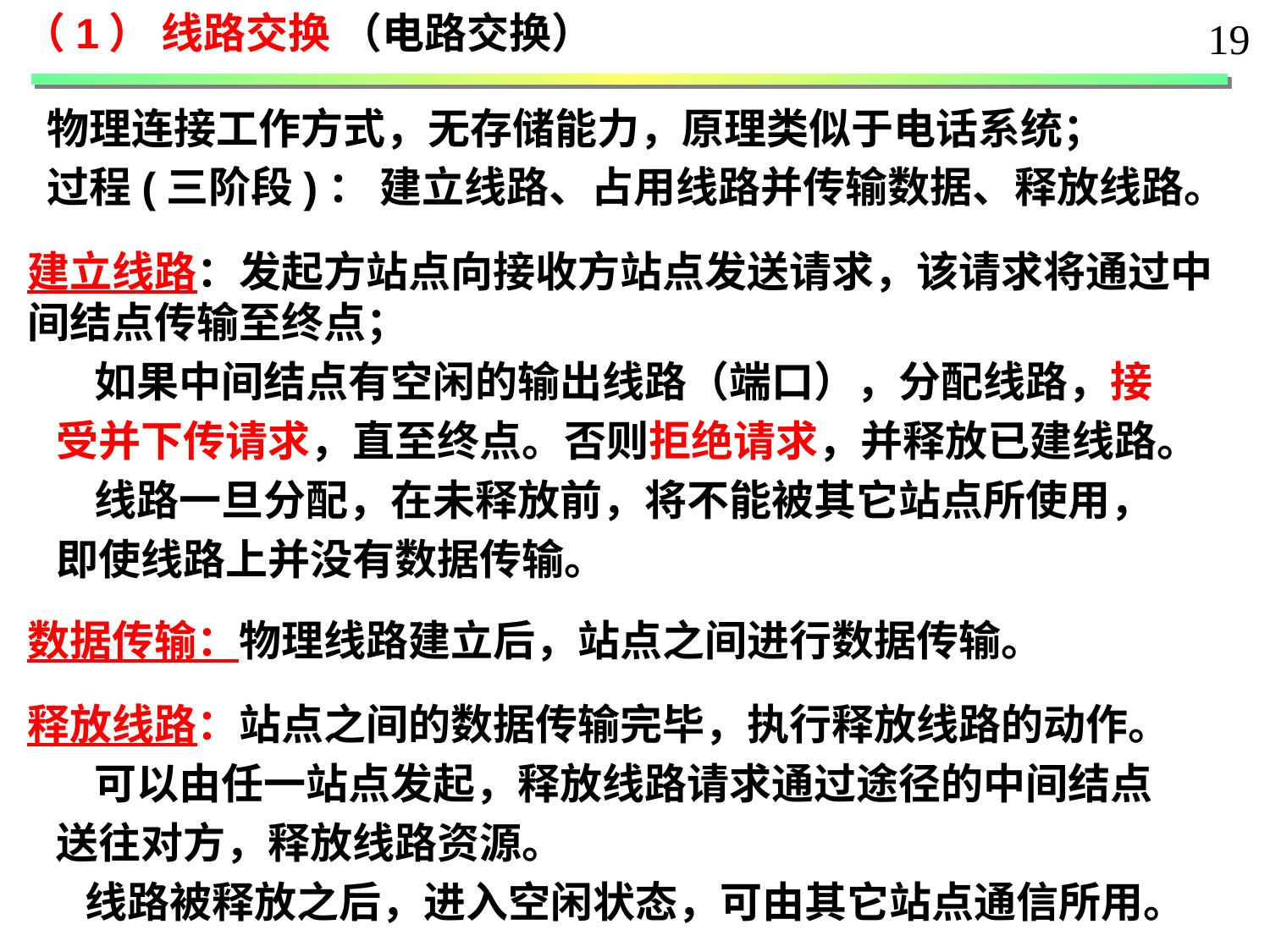

（1） 线路交换 （电路交换）
19

 物理连接工作方式，无存储能力，原理类似于电话系统；
 过程(三阶段)： 建立线路、占用线路并传输数据、释放线路。

建立线路：发起方站点向接收方站点发送请求，该请求将通过中间结点传输至终点；
      如果中间结点有空闲的输出线路（端口），分配线路，接
  受并下传请求，直至终点。否则拒绝请求，并释放已建线路。
      线路一旦分配，在未释放前，将不能被其它站点所使用，
  即使线路上并没有数据传输。

数据传输：物理线路建立后，站点之间进行数据传输。

释放线路：站点之间的数据传输完毕，执行释放线路的动作。
      可以由任一站点发起，释放线路请求通过途径的中间结点
  送往对方，释放线路资源。
     线路被释放之后，进入空闲状态，可由其它站点通信所用。